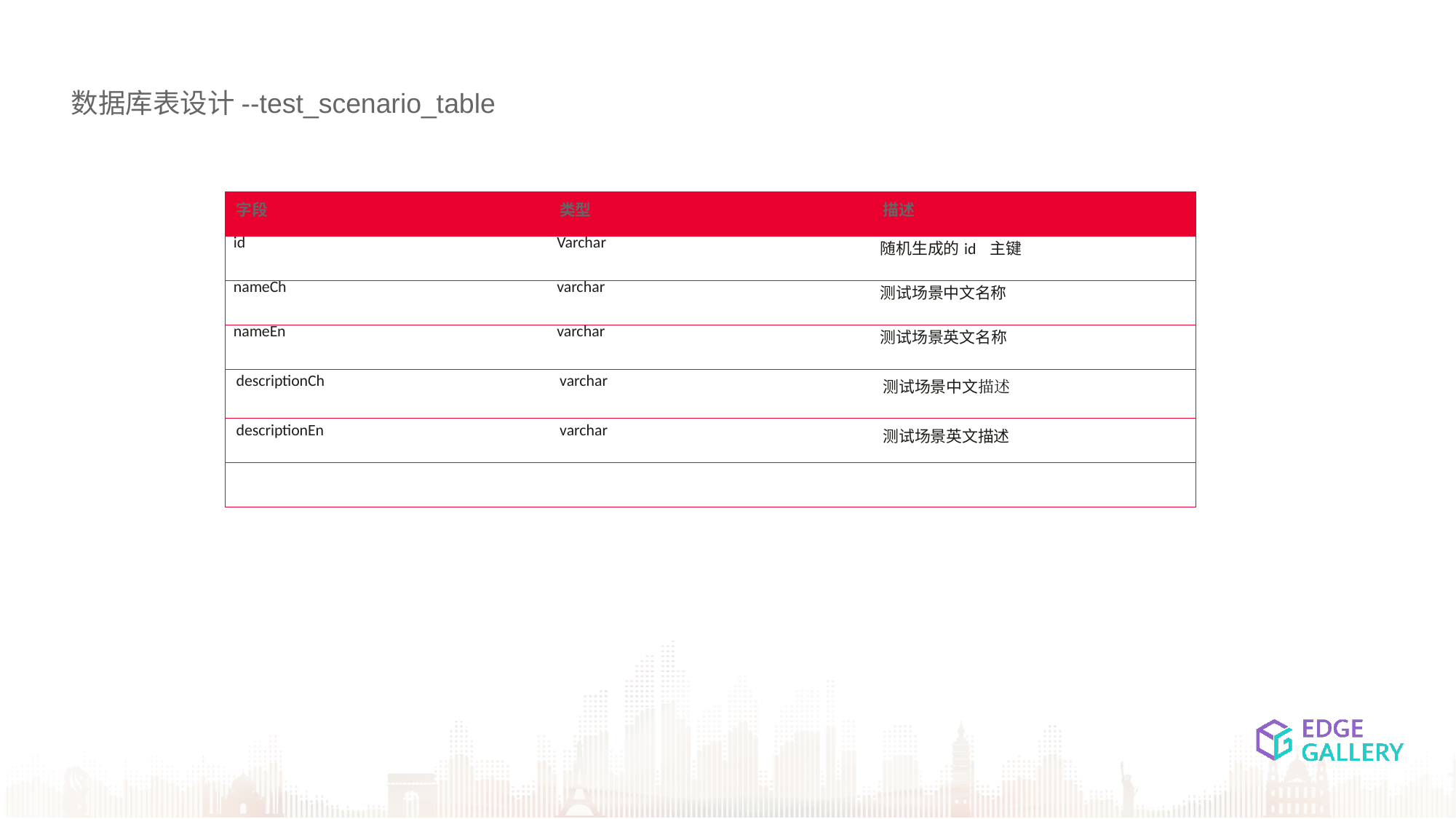

数据库表设计--test_scenario_table

| 字段 | 类型 | 描述 |
| --- | --- | --- |
| id | Varchar | 随机生成的id 主键 |
| nameCh | varchar | 测试场景中文名称 |
| nameEn | varchar | 测试场景英文名称 |
| descriptionCh | varchar | 测试场景中文描述 |
| descriptionEn | varchar | 测试场景英文描述 |
|  |  |  |